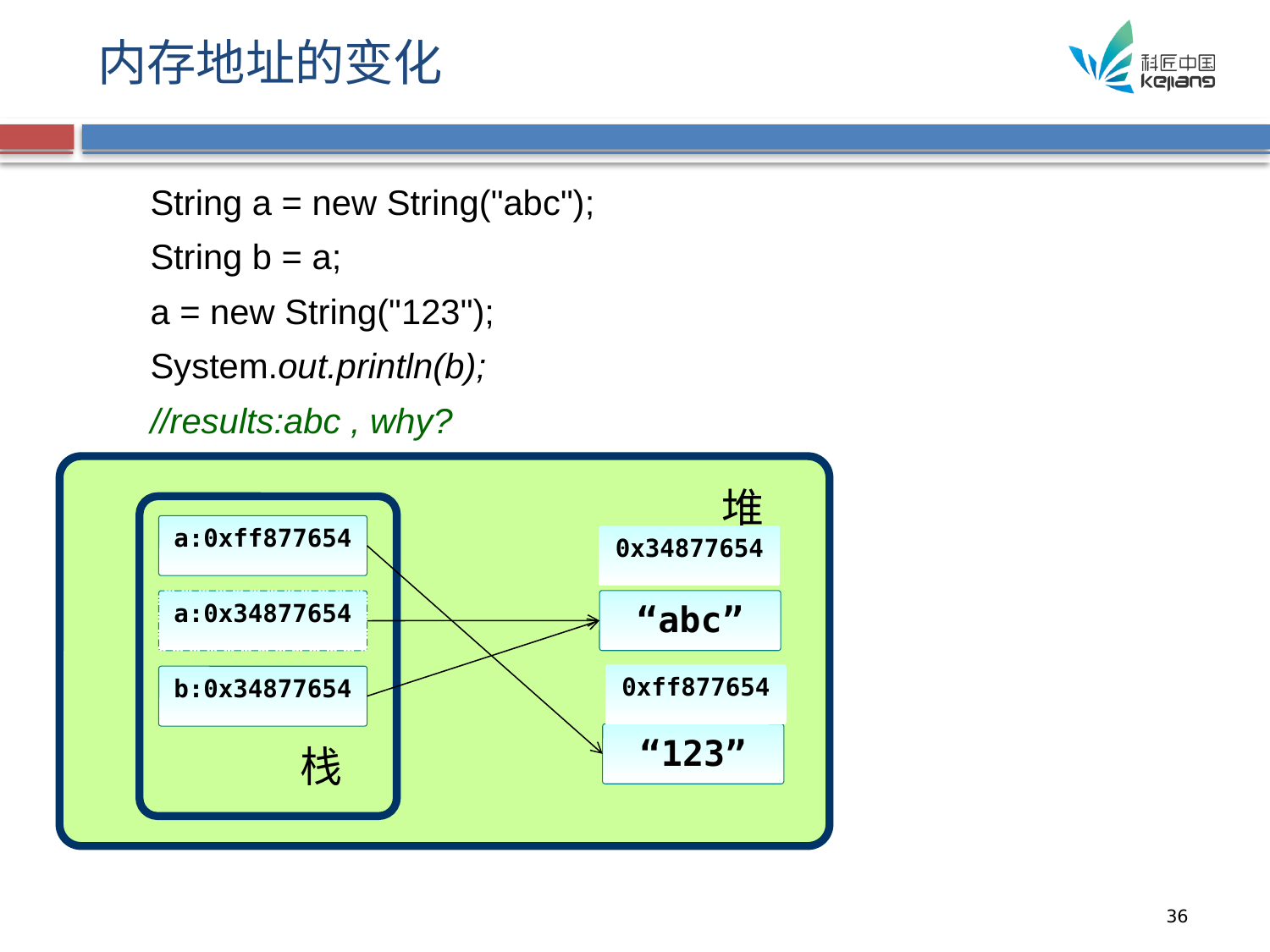

# 内存地址的变化
String a = new String("abc");
String b = a;
a = new String("123");
System.out.println(b);
//results:abc , why?

堆

a:0xff877654
0x34877654
“abc”
a:0x34877654
0xff877654
b:0x34877654
“123”
栈
36